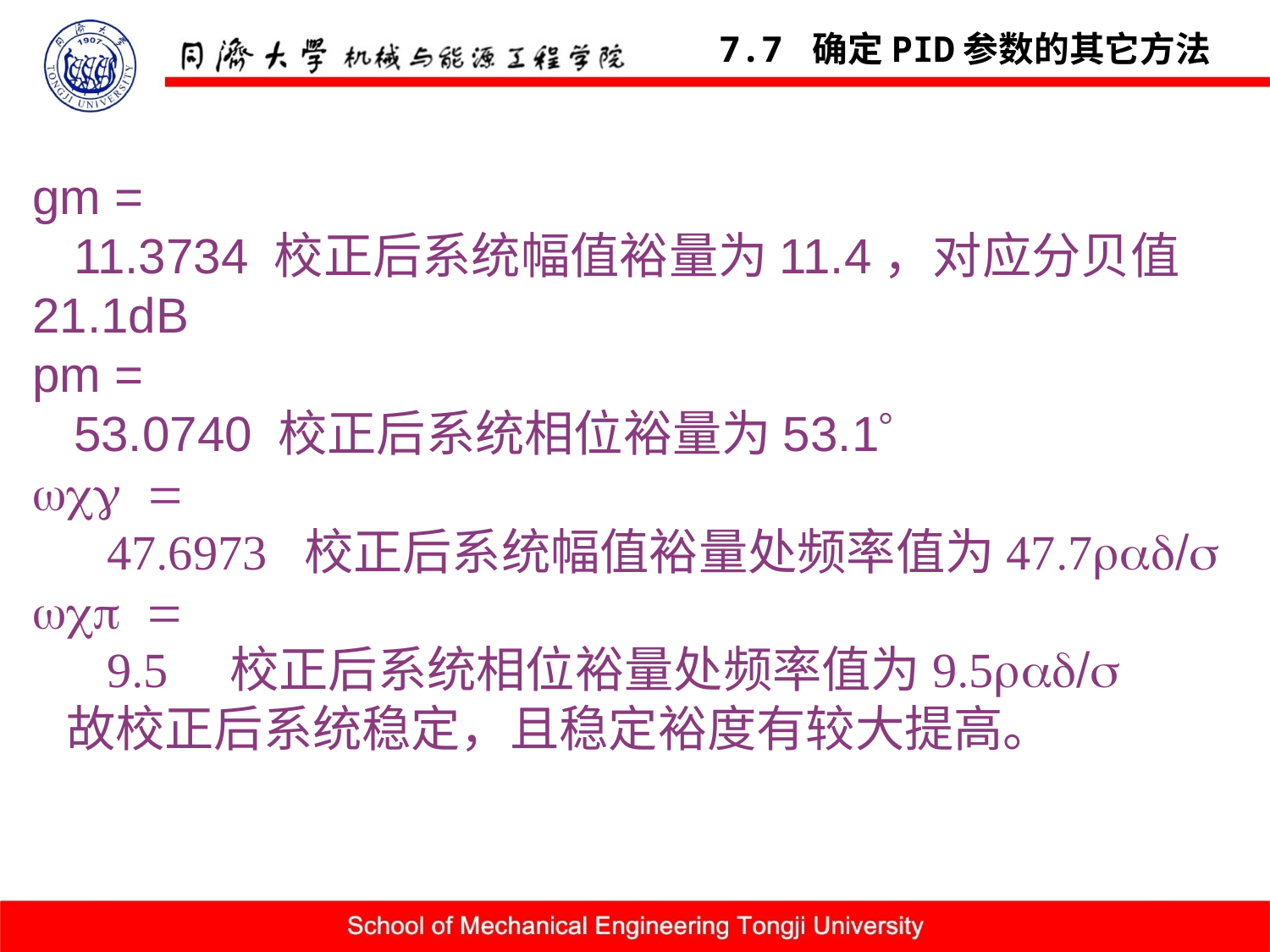

#
7.7 确定PID参数的其它方法
gm =
   11.3734 校正后系统幅值裕量为11.4，对应分贝值21.1dB
pm =
   53.0740 校正后系统相位裕量为53.1°
wcg =
   47.6973 校正后系统幅值裕量处频率值为47.7rad/s
wcp =
   9.5  校正后系统相位裕量处频率值为9.5rad/s
  故校正后系统稳定，且稳定裕度有较大提高。